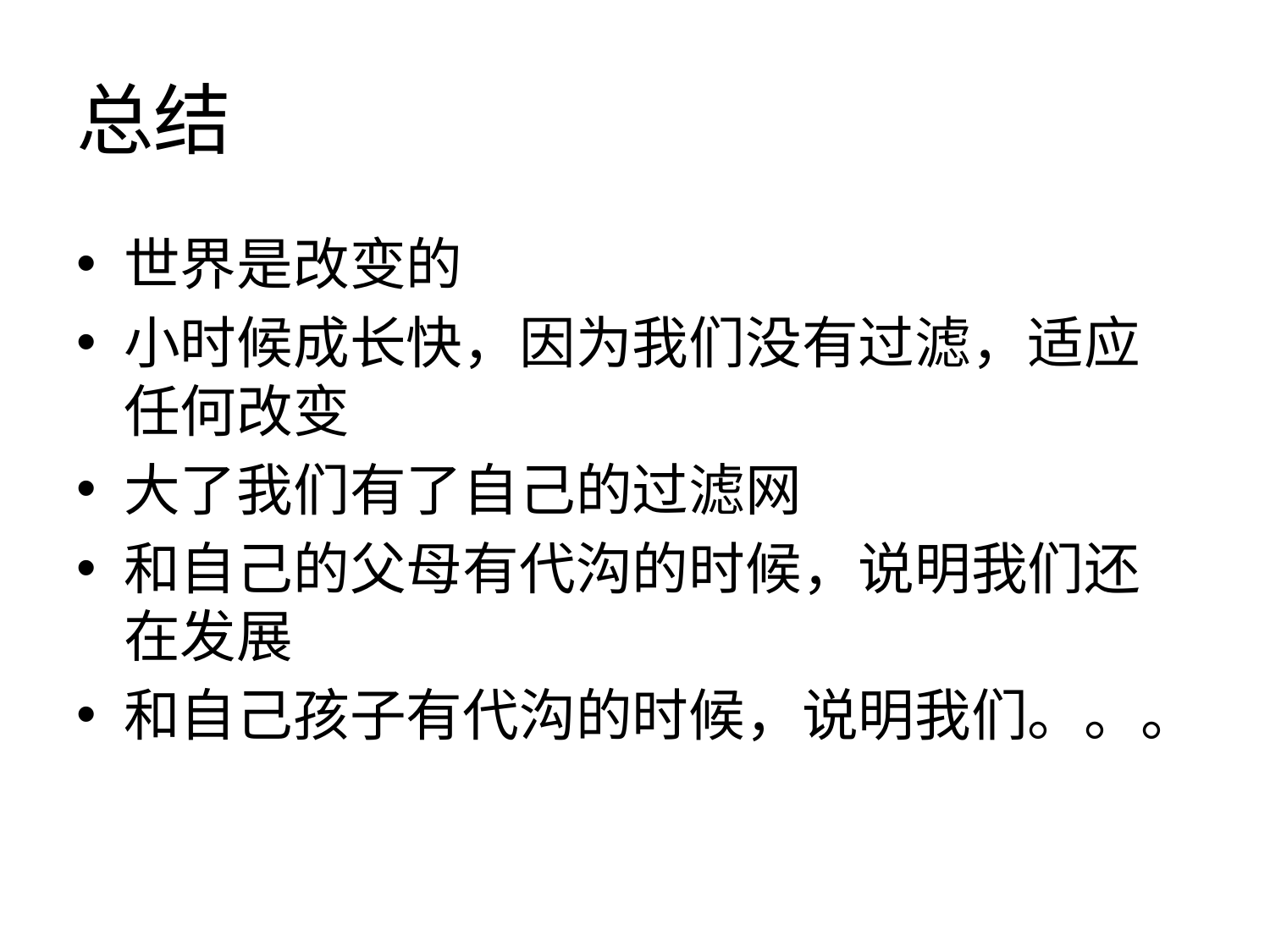

# 总结
世界是改变的
小时候成长快，因为我们没有过滤，适应任何改变
大了我们有了自己的过滤网
和自己的父母有代沟的时候，说明我们还在发展
和自己孩子有代沟的时候，说明我们。。。